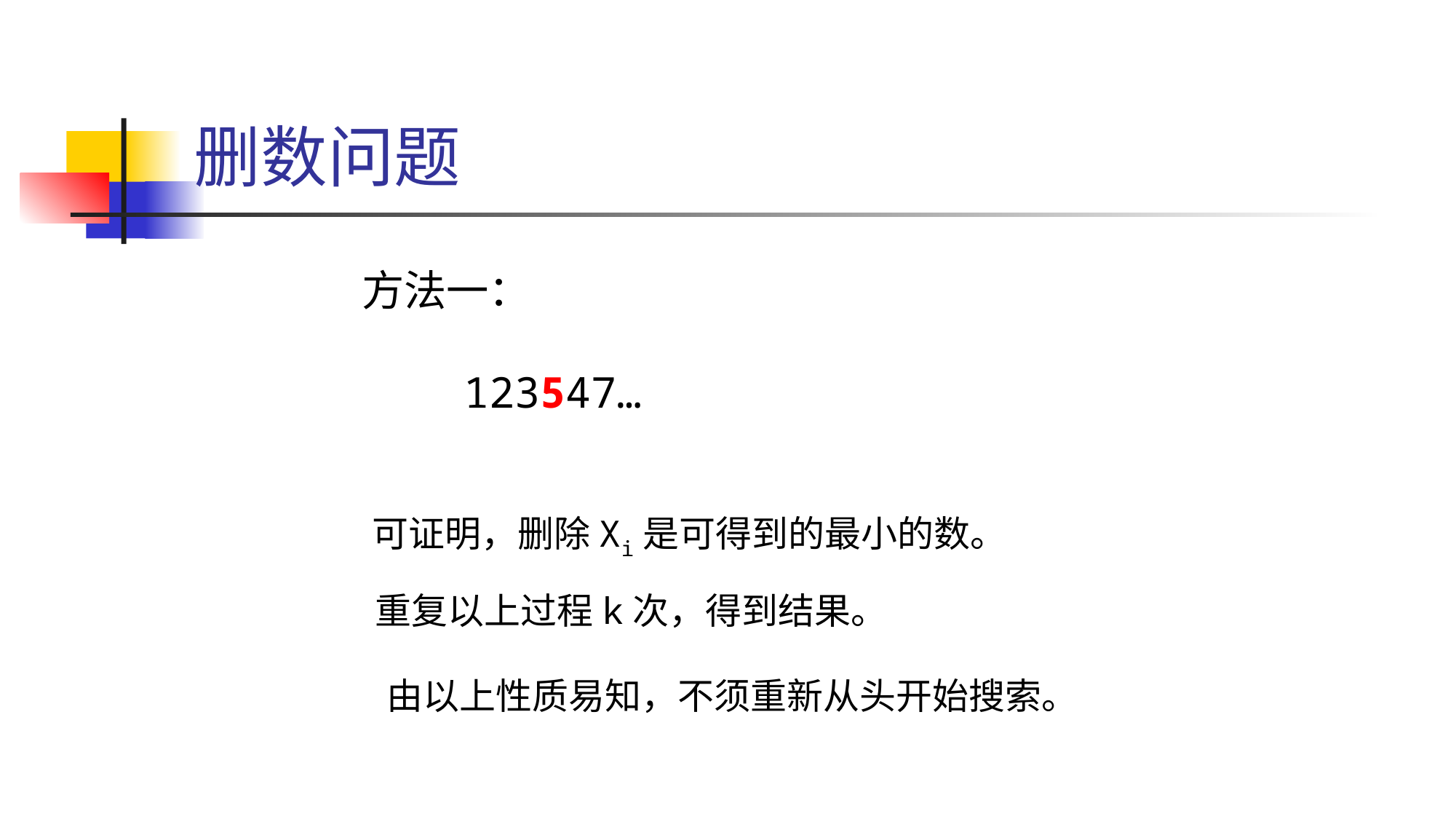

# 删数问题
方法一：

    123547…
可证明，删除Xi是可得到的最小的数。
重复以上过程k次，得到结果。
由以上性质易知，不须重新从头开始搜索。